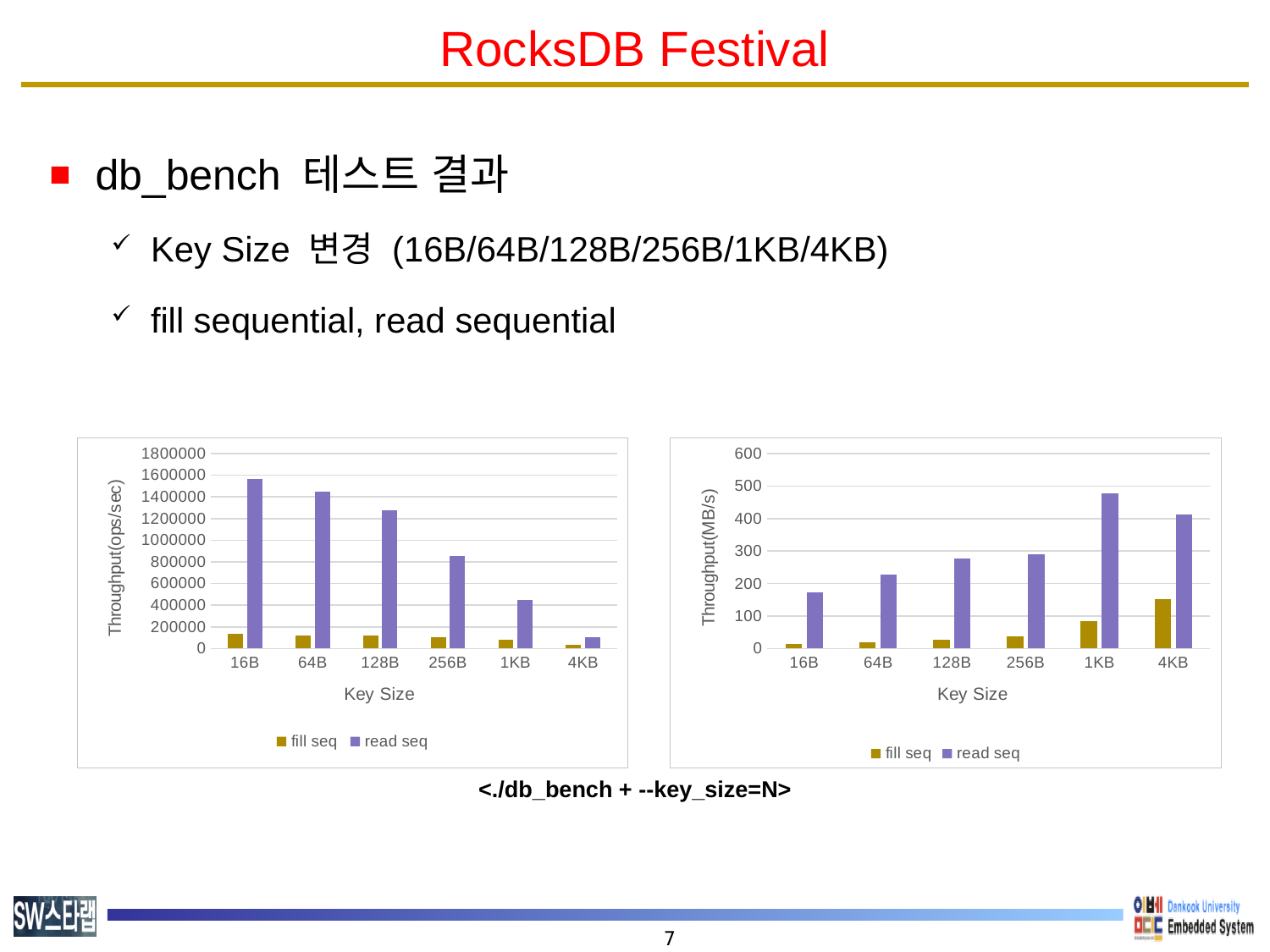

# RocksDB Festival
db_bench 테스트 결과
Key Size 변경 (16B/64B/128B/256B/1KB/4KB)
fill sequential, read sequential

### Chart

| Category |  |  |
|---|---|---|
| 16B | 136301.0 | 1564165.0 |
| 64B | 124398.5 | 1449747.5 |
| 128B | 119200.5 | 1278223.5 |
| 256B | 108222.5 | 851441.0 |
| 1KB | 78098.5 | 445925.0 |
| 4KB | 38109.5 | 103370.0 |

### Chart

| Category |  |  |
|---|---|---|
| 16B | 15.1 | 173.05 |
| 64B | 19.45 | 226.75 |
| 128B | 25.9 | 277.95 |
| 256B | 36.75 | 289.05 |
| 1KB | 83.7 | 478.0 |
| 4KB | 152.5 | 413.65 |
<./db_bench + --key_size=N>
7